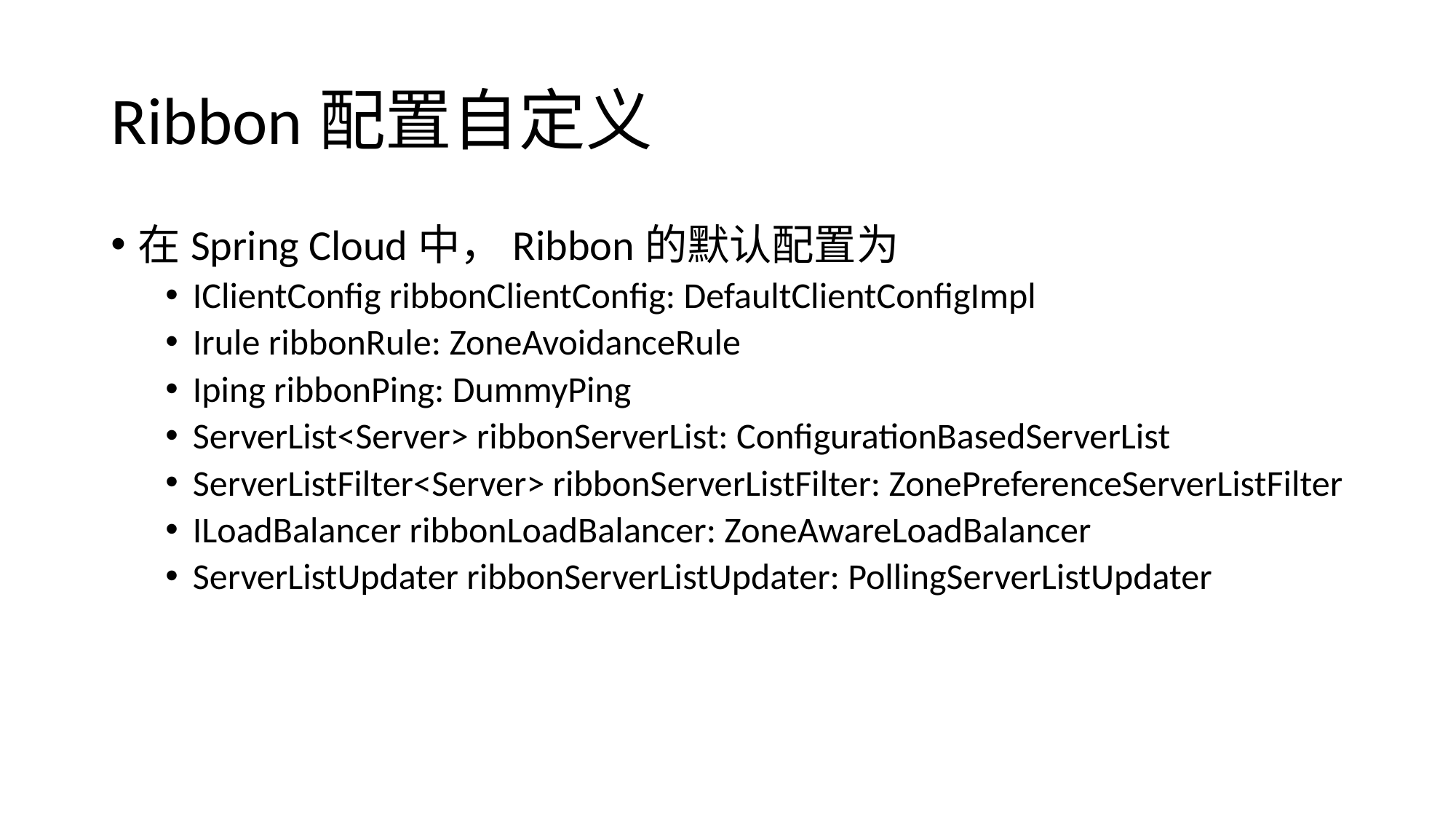

# Ribbon配置自定义
在Spring Cloud中，Ribbon的默认配置为
IClientConfig ribbonClientConfig: DefaultClientConfigImpl
Irule ribbonRule: ZoneAvoidanceRule
Iping ribbonPing: DummyPing
ServerList<Server> ribbonServerList: ConfigurationBasedServerList
ServerListFilter<Server> ribbonServerListFilter: ZonePreferenceServerListFilter
ILoadBalancer ribbonLoadBalancer: ZoneAwareLoadBalancer
ServerListUpdater ribbonServerListUpdater: PollingServerListUpdater